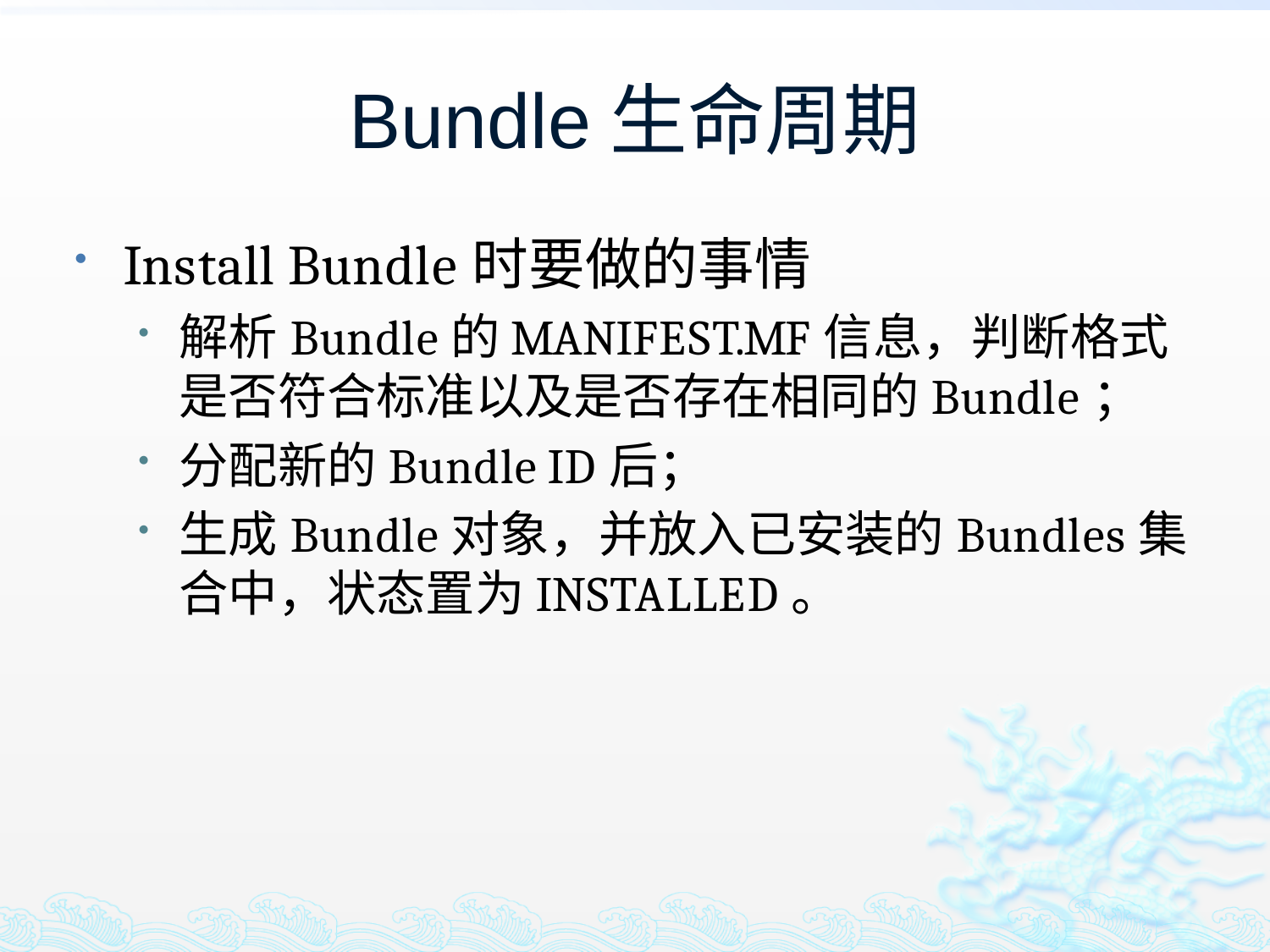

# Bundle生命周期
Install Bundle时要做的事情
解析Bundle的MANIFEST.MF信息，判断格式是否符合标准以及是否存在相同的Bundle；
分配新的Bundle ID后；
生成Bundle对象，并放入已安装的Bundles集合中，状态置为INSTALLED。